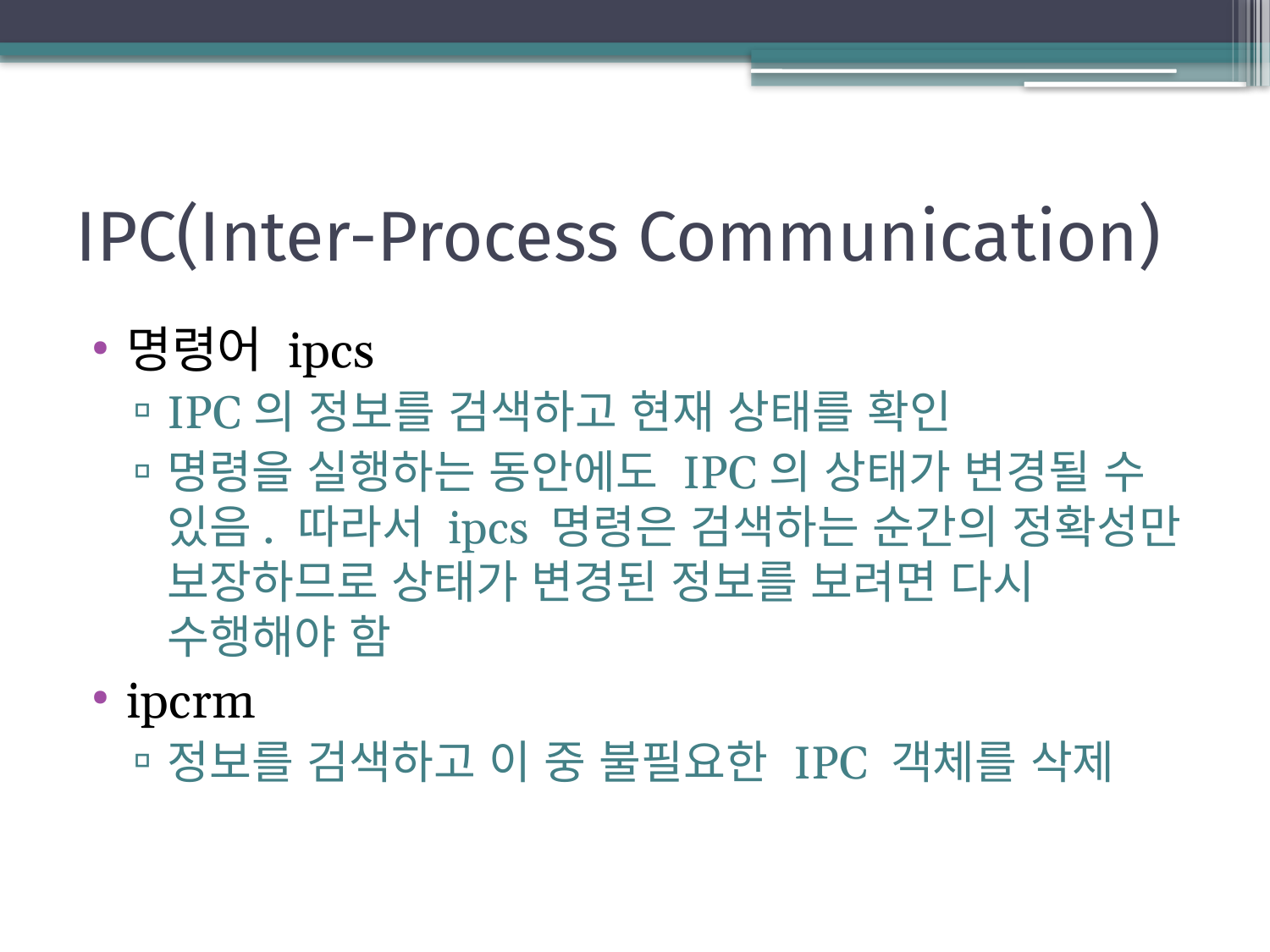

# IPC(Inter-Process Communication)
명령어 ipcs
IPC의 정보를 검색하고 현재 상태를 확인
명령을 실행하는 동안에도 IPC의 상태가 변경될 수 있음. 따라서 ipcs 명령은 검색하는 순간의 정확성만 보장하므로 상태가 변경된 정보를 보려면 다시 수행해야 함
ipcrm
정보를 검색하고 이 중 불필요한 IPC 객체를 삭제